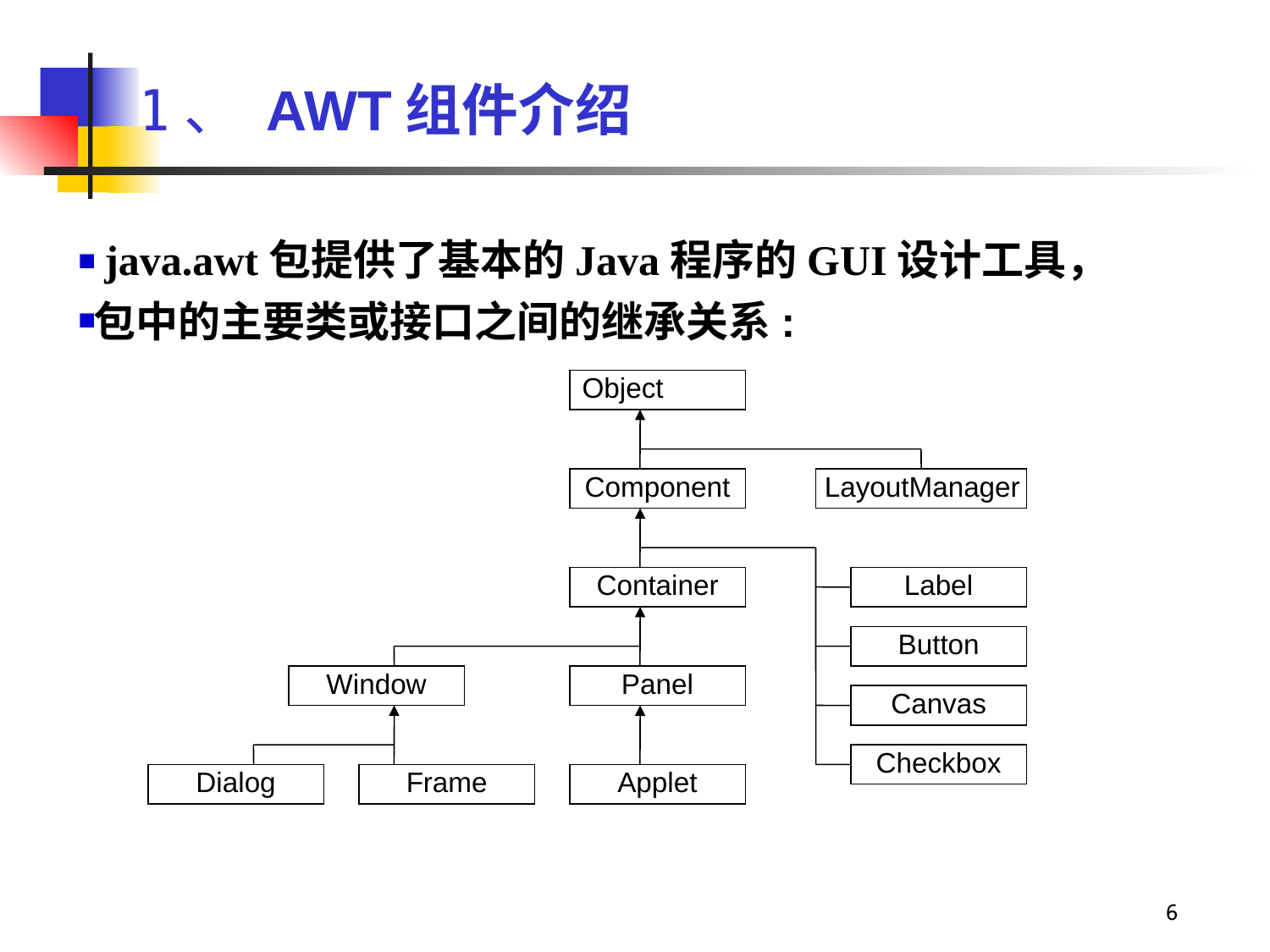

# 1、 AWT组件介绍
 java.awt包提供了基本的Java程序的GUI设计工具，
包中的主要类或接口之间的继承关系:
Object

Component
LayoutManager

Container
Label

Button

Window
Panel
Canvas

Checkbox
Dialog
Frame
Applet